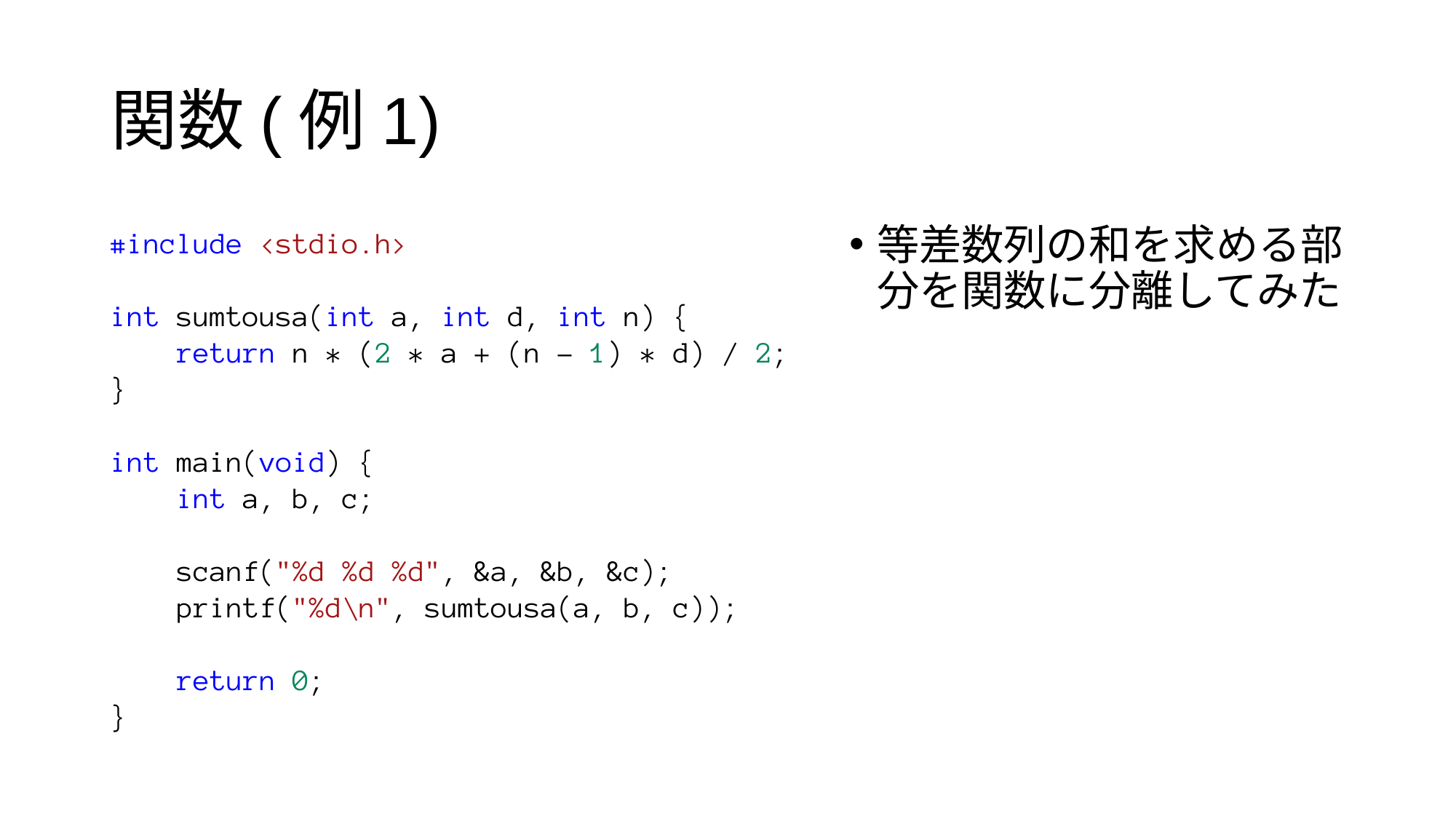

# 関数(例1)
#include <stdio.h>

int sumtousa(int a, int d, int n) {
    return n * (2 * a + (n - 1) * d) / 2;
}

int main(void) {
    int a, b, c;

    scanf("%d %d %d", &a, &b, &c);
    printf("%d\n", sumtousa(a, b, c));

    return 0;
}
等差数列の和を求める部分を関数に分離してみた